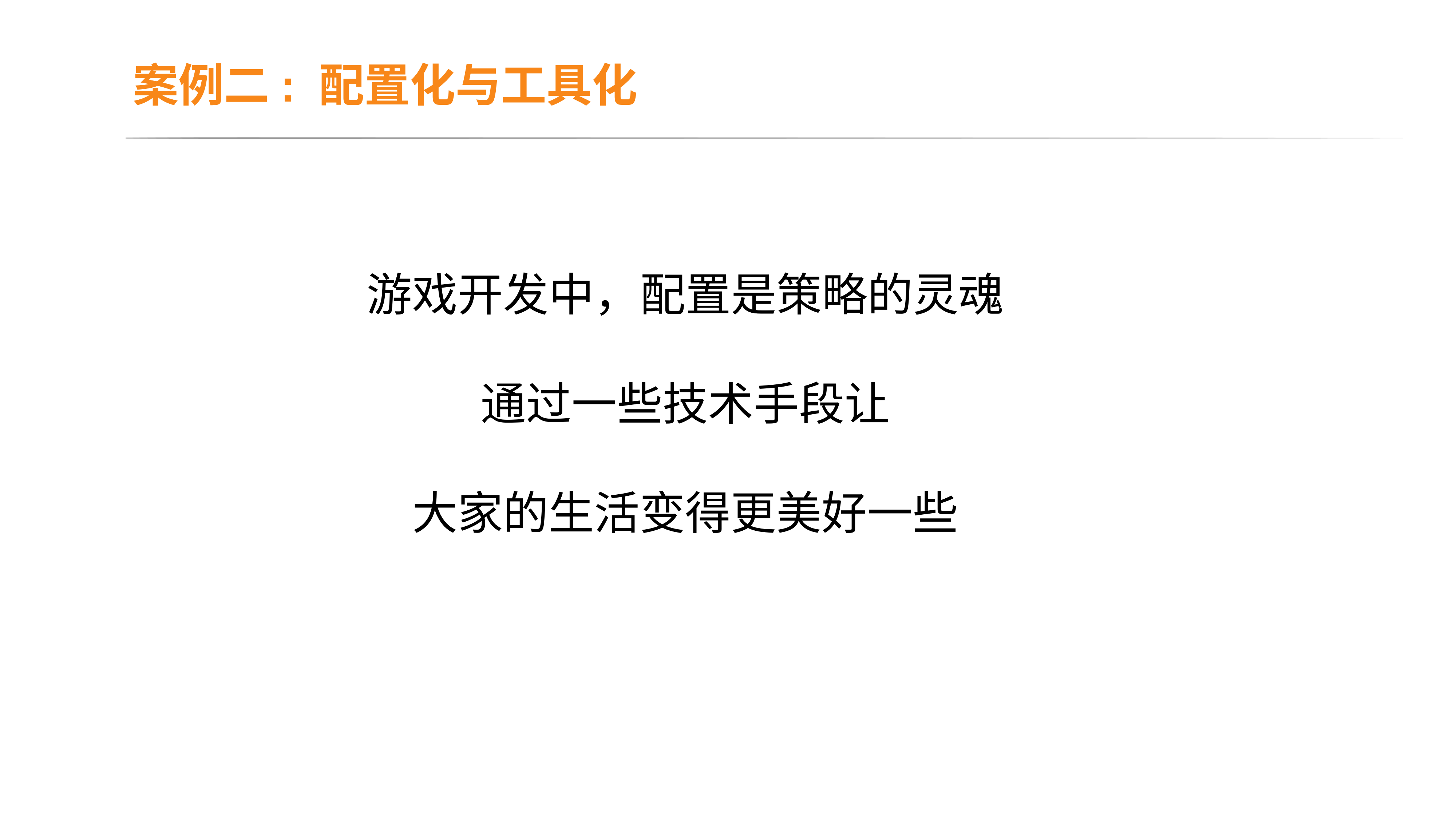

# 案例二: 配置化与工具化

游戏开发中，配置是策略的灵魂
通过一些技术手段让
大家的生活变得更美好一些